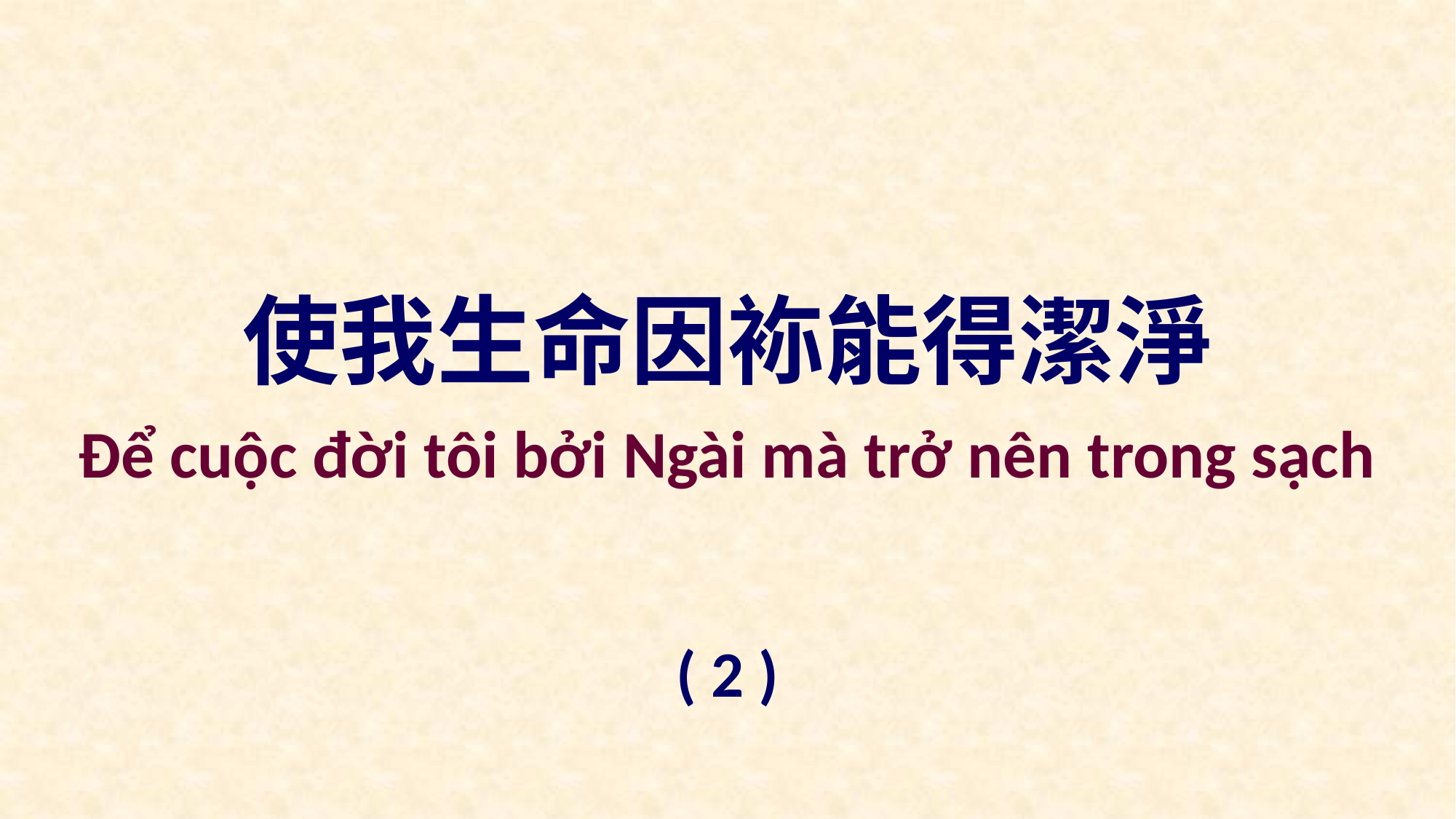

使我生命因袮能得潔淨
Để cuộc đời tôi bởi Ngài mà trở nên trong sạch
( 2 )